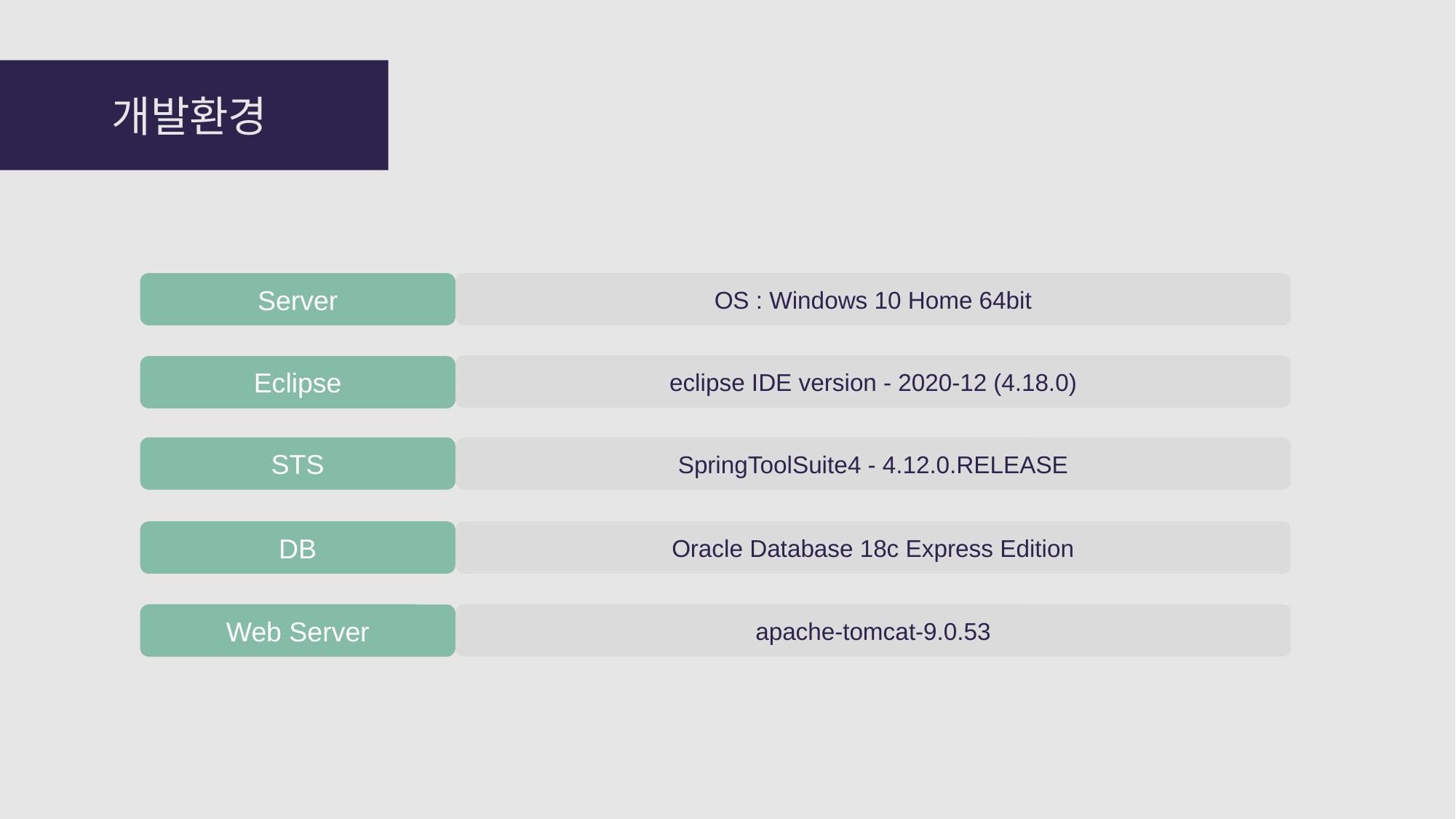

개발환경
Server
OS : Windows 10 Home 64bit
eclipse IDE version - 2020-12 (4.18.0)
Eclipse
SpringToolSuite4 - 4.12.0.RELEASE
STS
Oracle Database 18c Express Edition
DB
apache-tomcat-9.0.53
Web Server